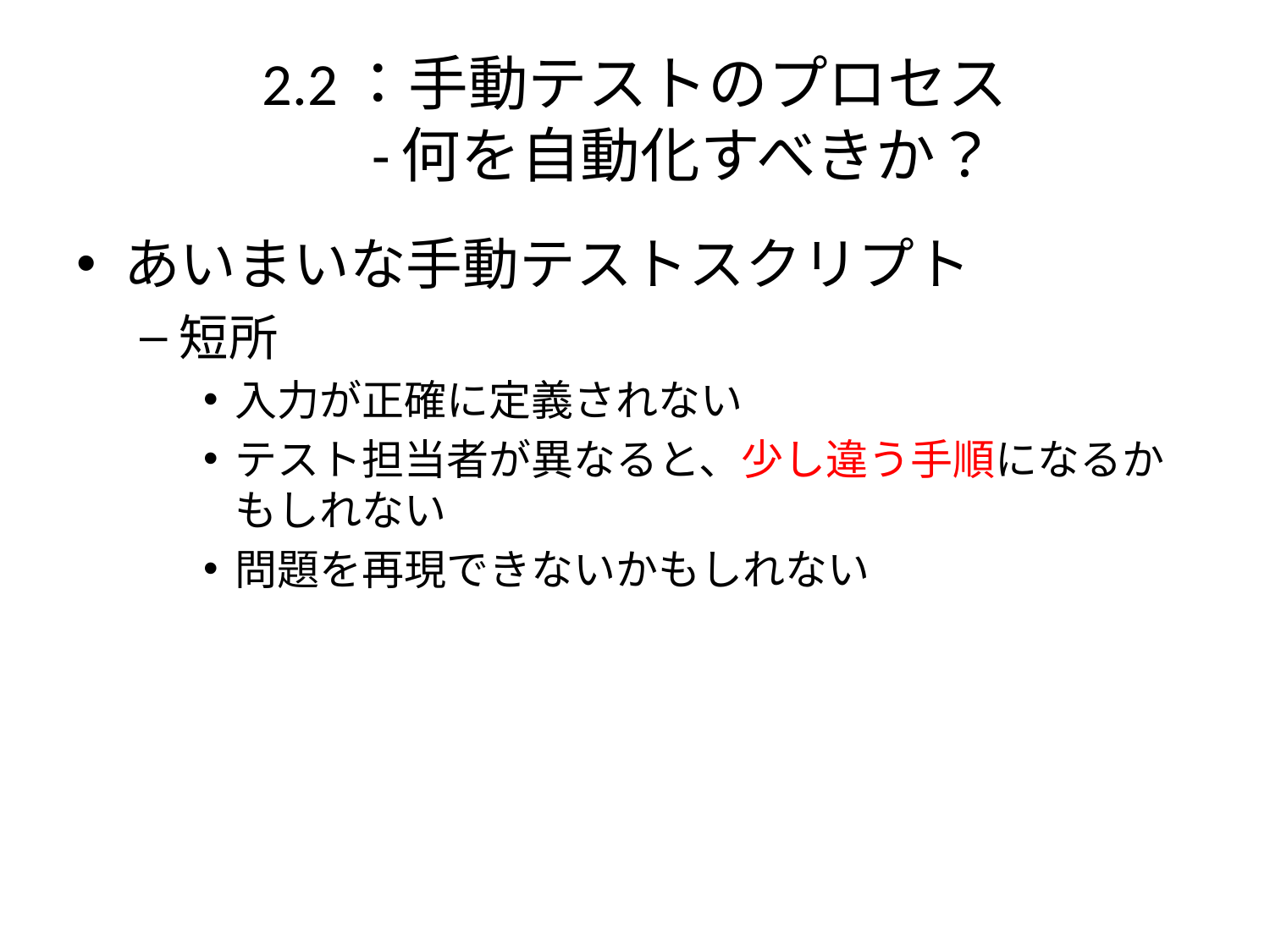

# 2.2：手動テストのプロセス -何を自動化すべきか？
あいまいな手動テストスクリプト
短所
入力が正確に定義されない
テスト担当者が異なると、少し違う手順になるかもしれない
問題を再現できないかもしれない